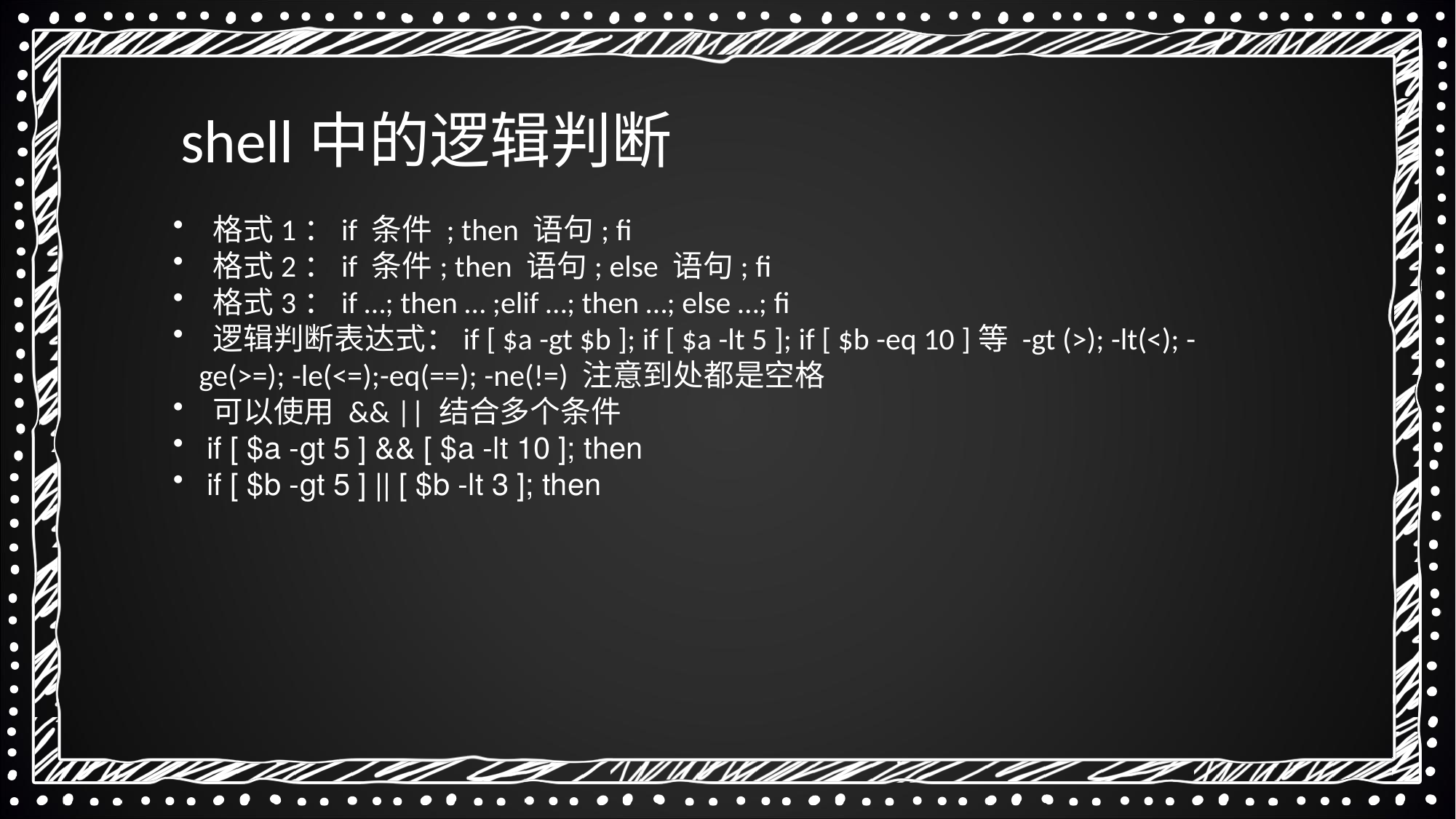

shell中的逻辑判断
 格式1：if 条件 ; then 语句; fi
 格式2：if 条件; then 语句; else 语句; fi
 格式3：if …; then … ;elif …; then …; else …; fi
 逻辑判断表达式：if [ $a -gt $b ]; if [ $a -lt 5 ]; if [ $b -eq 10 ]等 -gt (>); -lt(<); -ge(>=); -le(<=);-eq(==); -ne(!=) 注意到处都是空格
 可以使用 && || 结合多个条件
 if [ $a -gt 5 ] && [ $a -lt 10 ]; then
 if [ $b -gt 5 ] || [ $b -lt 3 ]; then